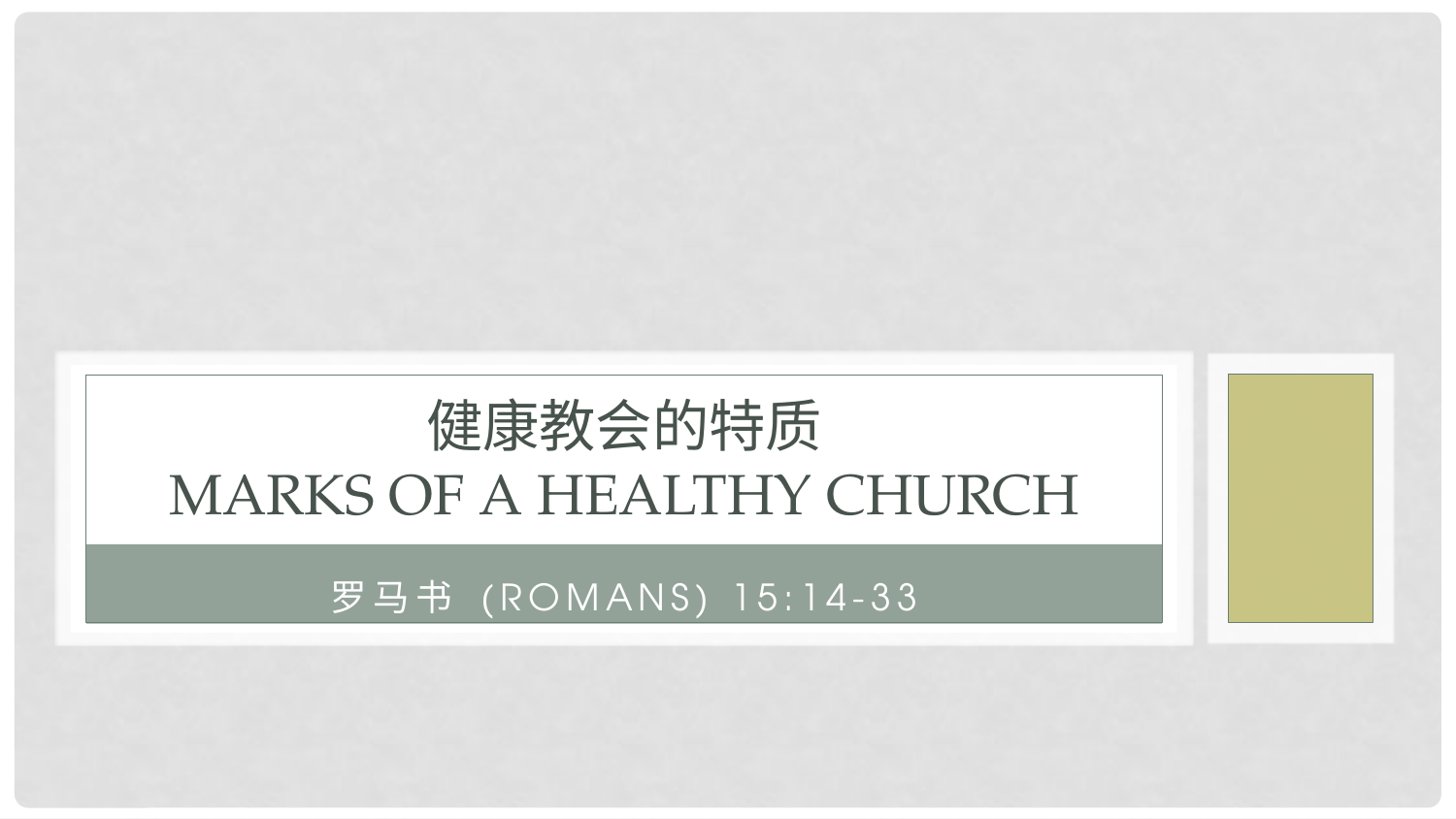

# 健康教会的特质 Marks of a healthy church
罗马书 (Romans) 15:14-33